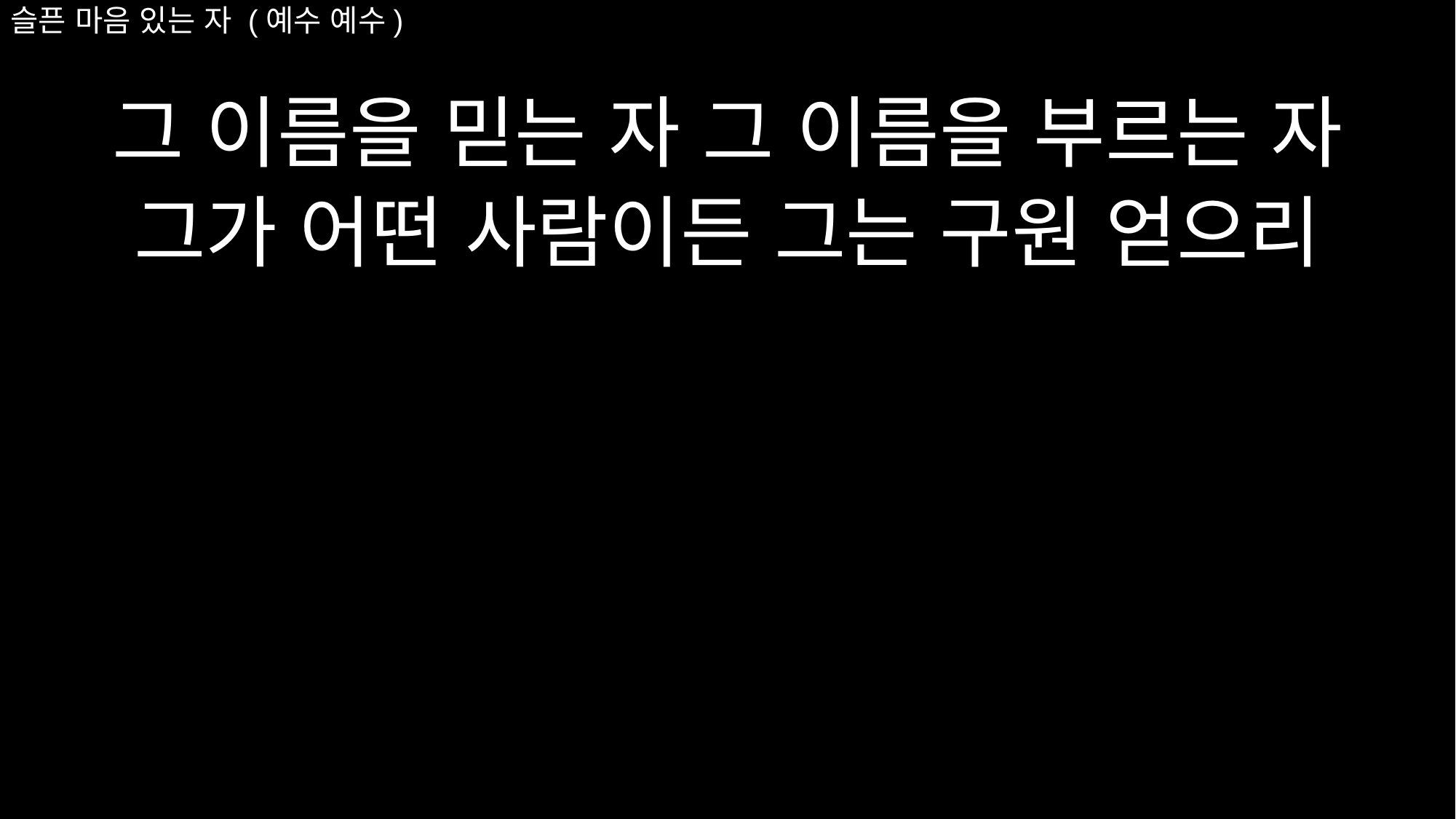

# 슬픈 마음 있는 자 (예수 예수)
그 이름을 믿는 자 그 이름을 부르는 자
그가 어떤 사람이든 그는 구원 얻으리